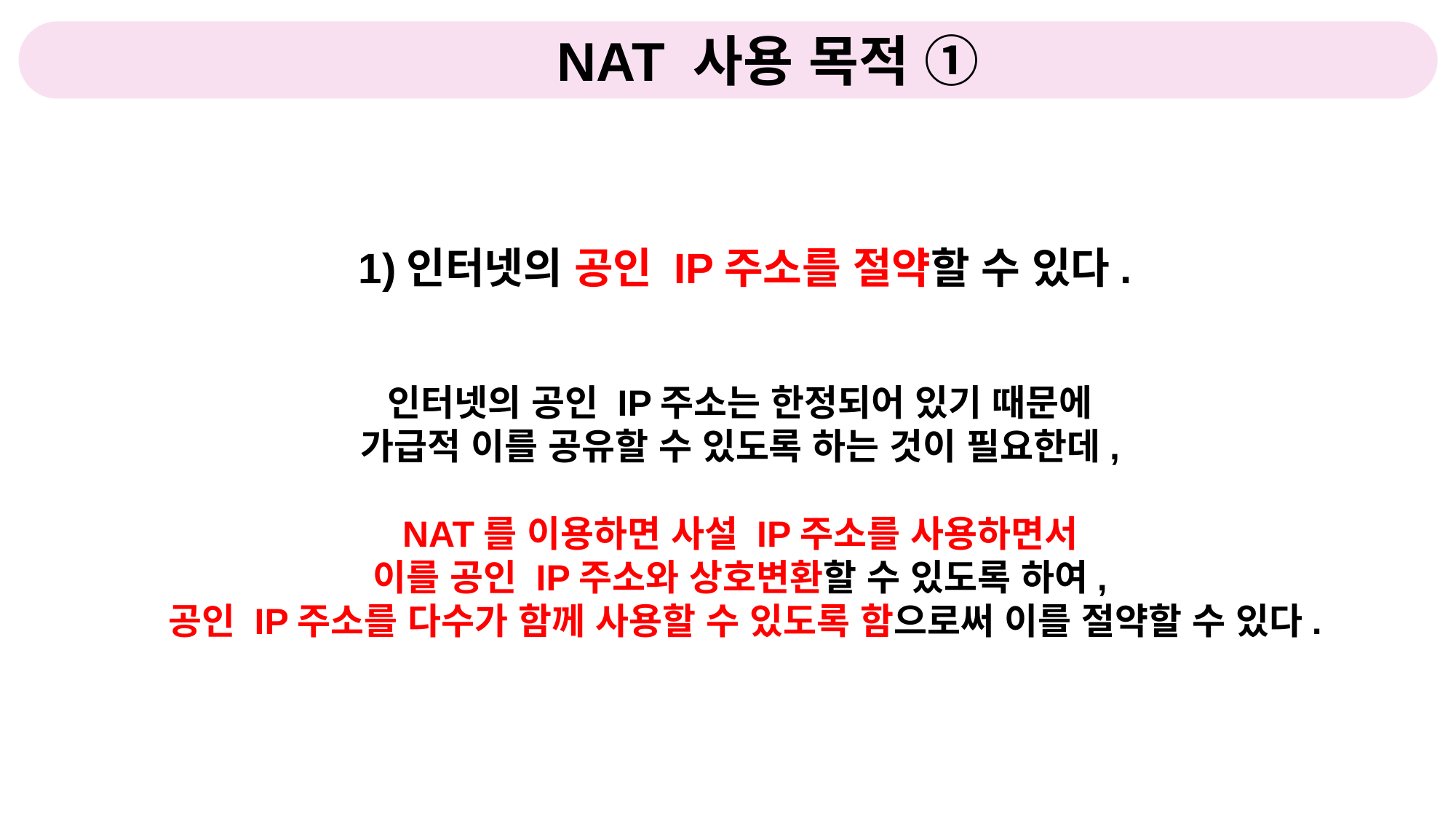

NAT 사용 목적 ①
1)인터넷의 공인 IP주소를 절약할 수 있다.

인터넷의 공인 IP주소는 한정되어 있기 때문에
가급적 이를 공유할 수 있도록 하는 것이 필요한데,

NAT를 이용하면 사설 IP주소를 사용하면서
이를 공인 IP주소와 상호변환할 수 있도록 하여,
공인 IP주소를 다수가 함께 사용할 수 있도록 함으로써 이를 절약할 수 있다.